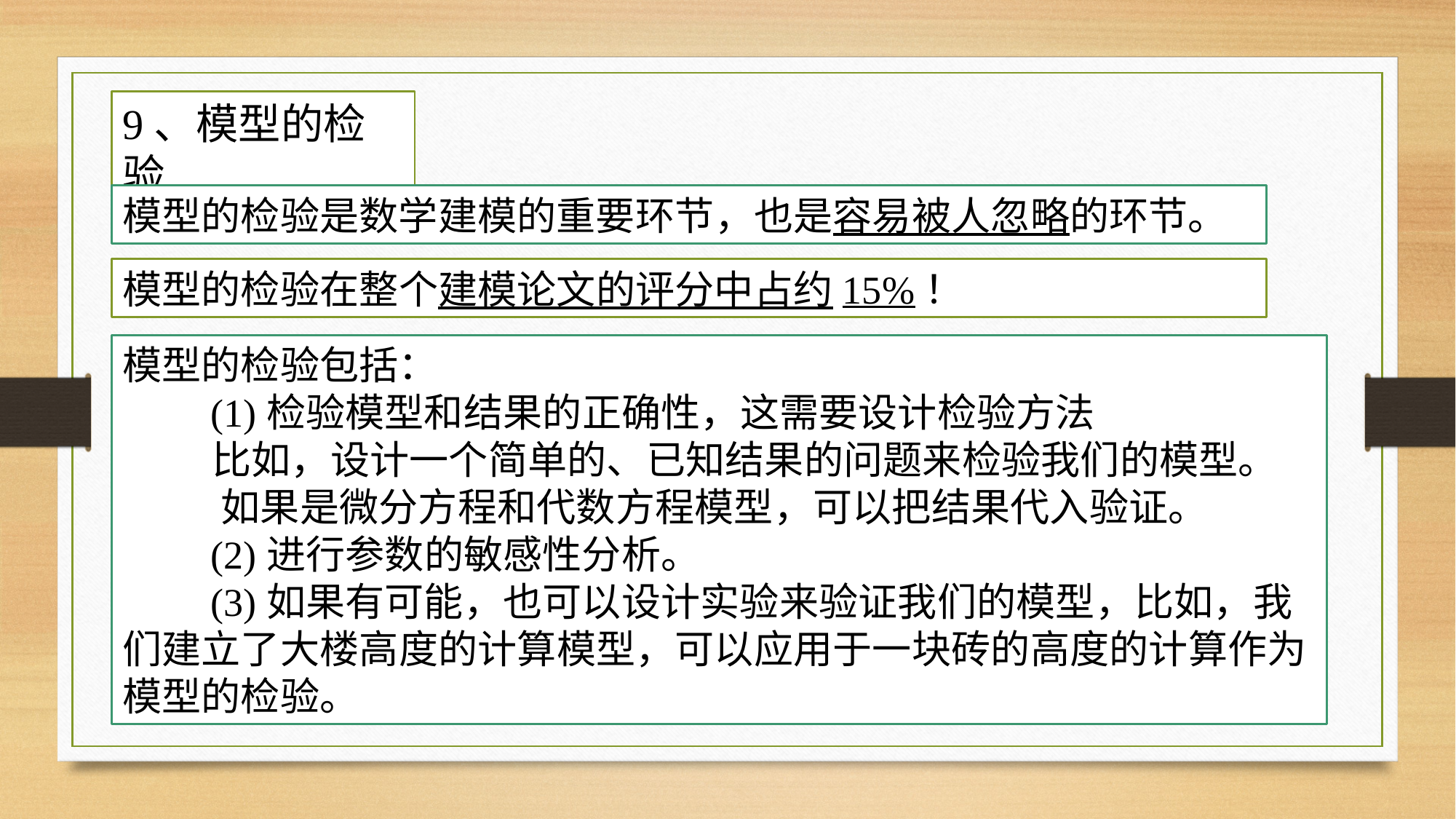

9、模型的检验
模型的检验是数学建模的重要环节，也是容易被人忽略的环节。
模型的检验在整个建模论文的评分中占约15%！
模型的检验包括：
         (1)检验模型和结果的正确性，这需要设计检验方法
         比如，设计一个简单的、已知结果的问题来检验我们的模型。
          如果是微分方程和代数方程模型，可以把结果代入验证。
         (2)进行参数的敏感性分析。
         (3)如果有可能，也可以设计实验来验证我们的模型，比如，我们建立了大楼高度的计算模型，可以应用于一块砖的高度的计算作为模型的检验。